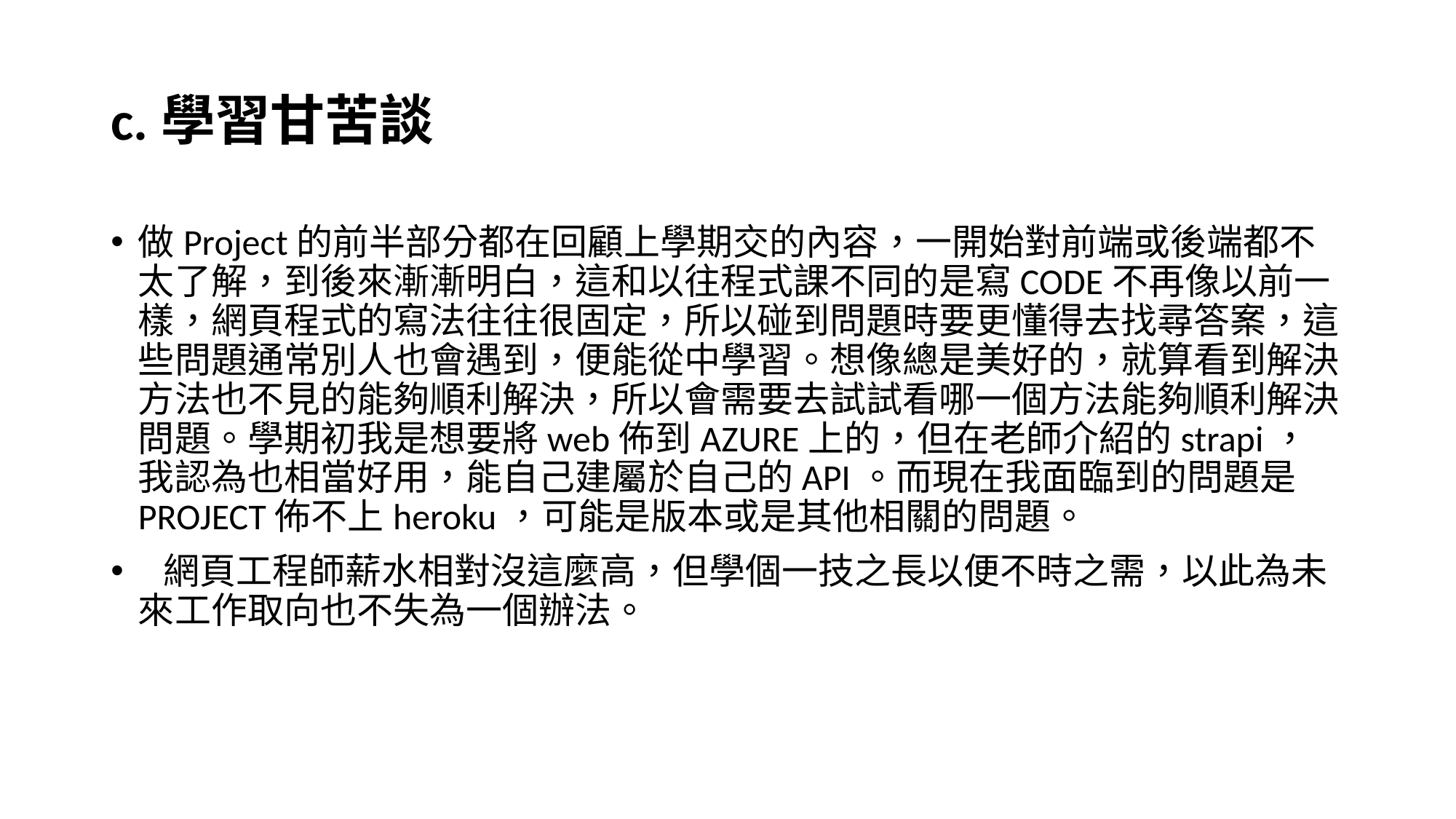

# c.學習甘苦談
做Project的前半部分都在回顧上學期交的內容，一開始對前端或後端都不太了解，到後來漸漸明白，這和以往程式課不同的是寫CODE不再像以前一樣，網頁程式的寫法往往很固定，所以碰到問題時要更懂得去找尋答案，這些問題通常別人也會遇到，便能從中學習。想像總是美好的，就算看到解決方法也不見的能夠順利解決，所以會需要去試試看哪一個方法能夠順利解決問題。學期初我是想要將web佈到AZURE上的，但在老師介紹的strapi，我認為也相當好用，能自己建屬於自己的API。而現在我面臨到的問題是PROJECT佈不上heroku，可能是版本或是其他相關的問題。
  網頁工程師薪水相對沒這麼高，但學個一技之長以便不時之需，以此為未來工作取向也不失為一個辦法。